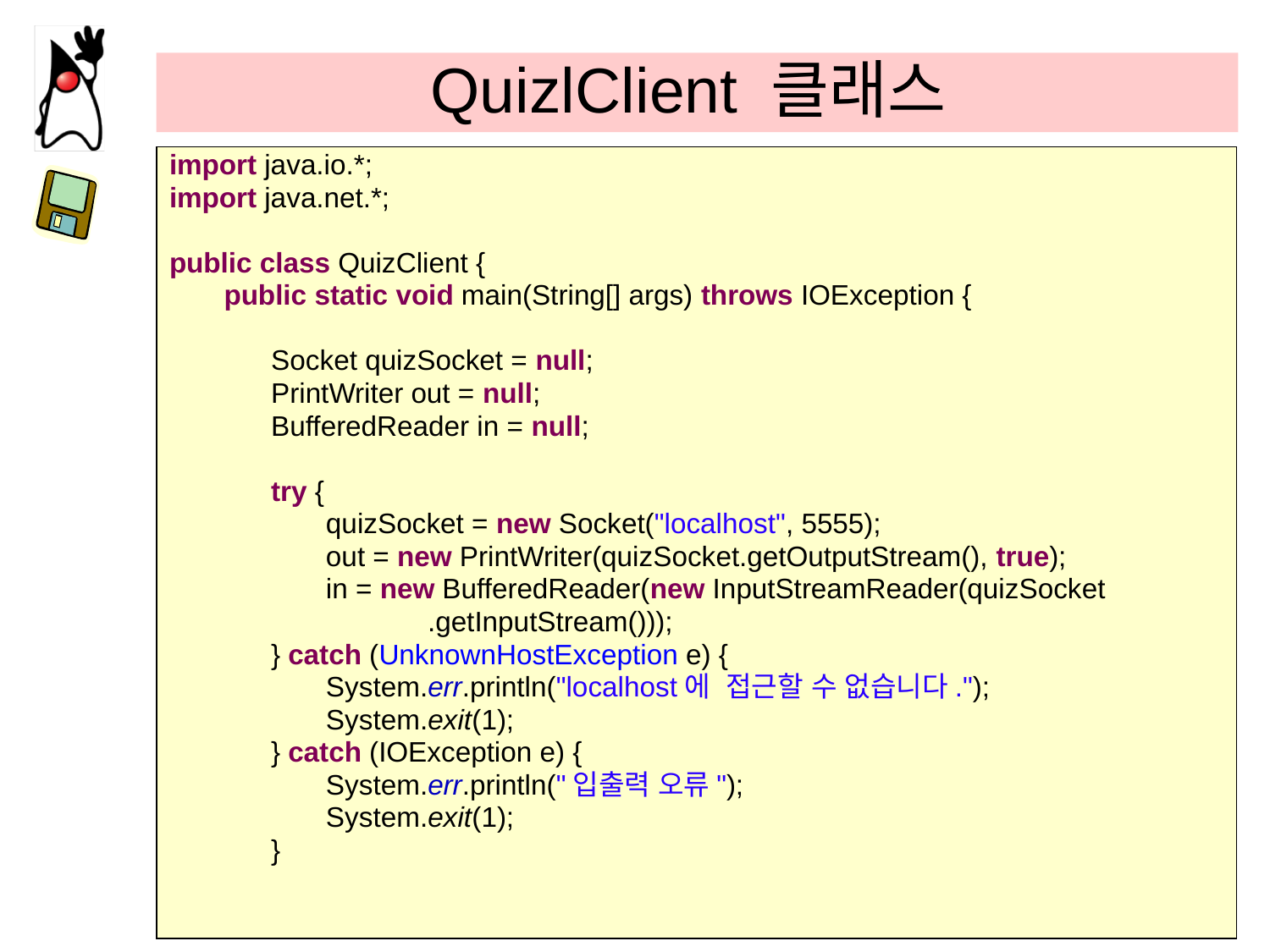

# QuizlClient 클래스
import java.io.*;
import java.net.*;

public class QuizClient {
       public static void main(String[] args) throws IOException {

             Socket quizSocket = null;
             PrintWriter out = null;
             BufferedReader in = null;

             try {
                    quizSocket = new Socket("localhost", 5555);
                    out = new PrintWriter(quizSocket.getOutputStream(), true);
                    in = new BufferedReader(new InputStreamReader(quizSocket
                                 .getInputStream()));
             } catch (UnknownHostException e) {
                    System.err.println("localhost에  접근할 수 없습니다.");
                    System.exit(1);
             } catch (IOException e) {
                    System.err.println("입출력 오류");
                    System.exit(1);
             }